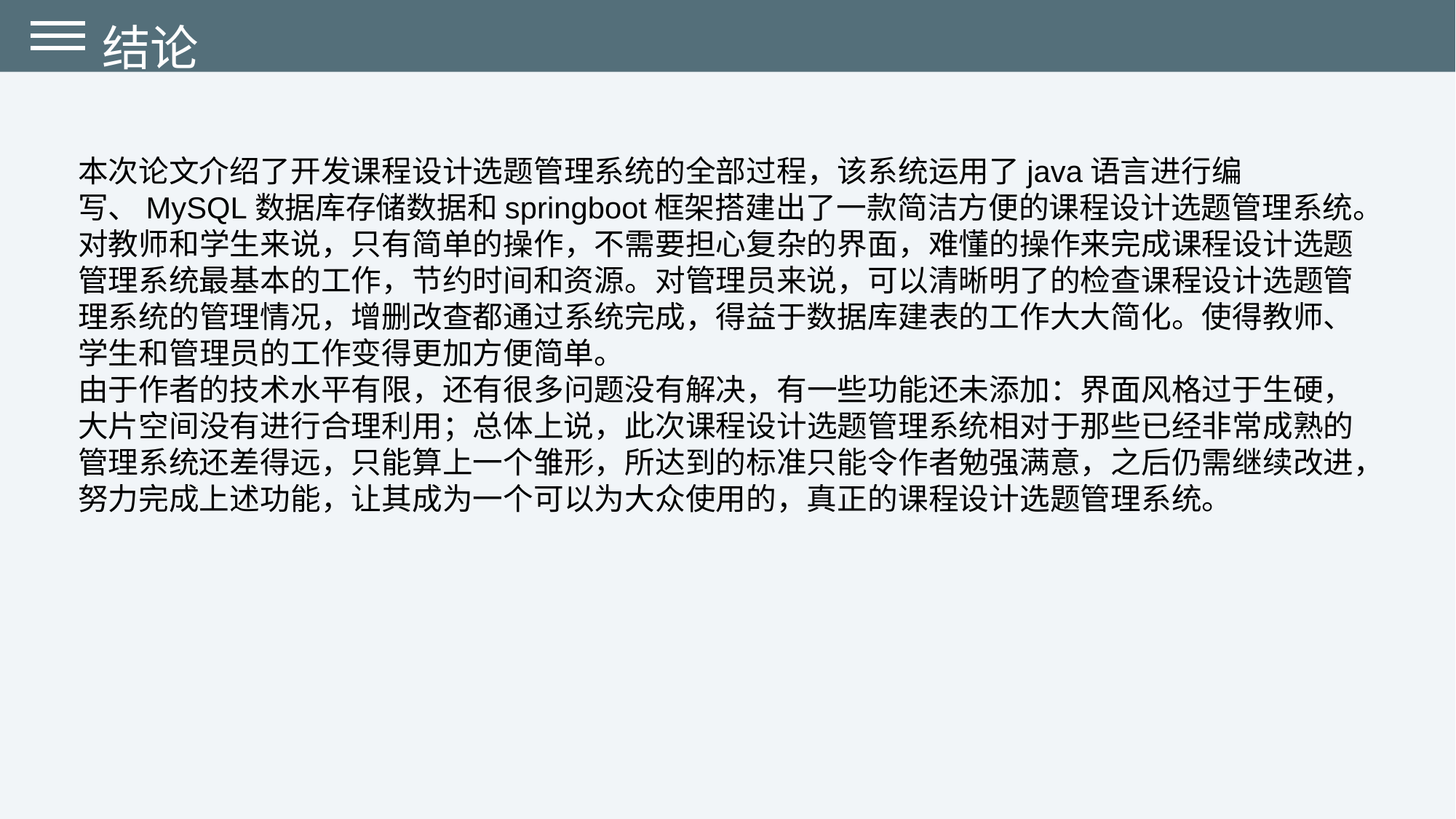

结论

本次论文介绍了开发课程设计选题管理系统的全部过程，该系统运用了java语言进行编写、MySQL数据库存储数据和springboot框架搭建出了一款简洁方便的课程设计选题管理系统。对教师和学生来说，只有简单的操作，不需要担心复杂的界面，难懂的操作来完成课程设计选题管理系统最基本的工作，节约时间和资源。对管理员来说，可以清晰明了的检查课程设计选题管理系统的管理情况，增删改查都通过系统完成，得益于数据库建表的工作大大简化。使得教师、学生和管理员的工作变得更加方便简单。
由于作者的技术水平有限，还有很多问题没有解决，有一些功能还未添加：界面风格过于生硬，大片空间没有进行合理利用；总体上说，此次课程设计选题管理系统相对于那些已经非常成熟的管理系统还差得远，只能算上一个雏形，所达到的标准只能令作者勉强满意，之后仍需继续改进，努力完成上述功能，让其成为一个可以为大众使用的，真正的课程设计选题管理系统。